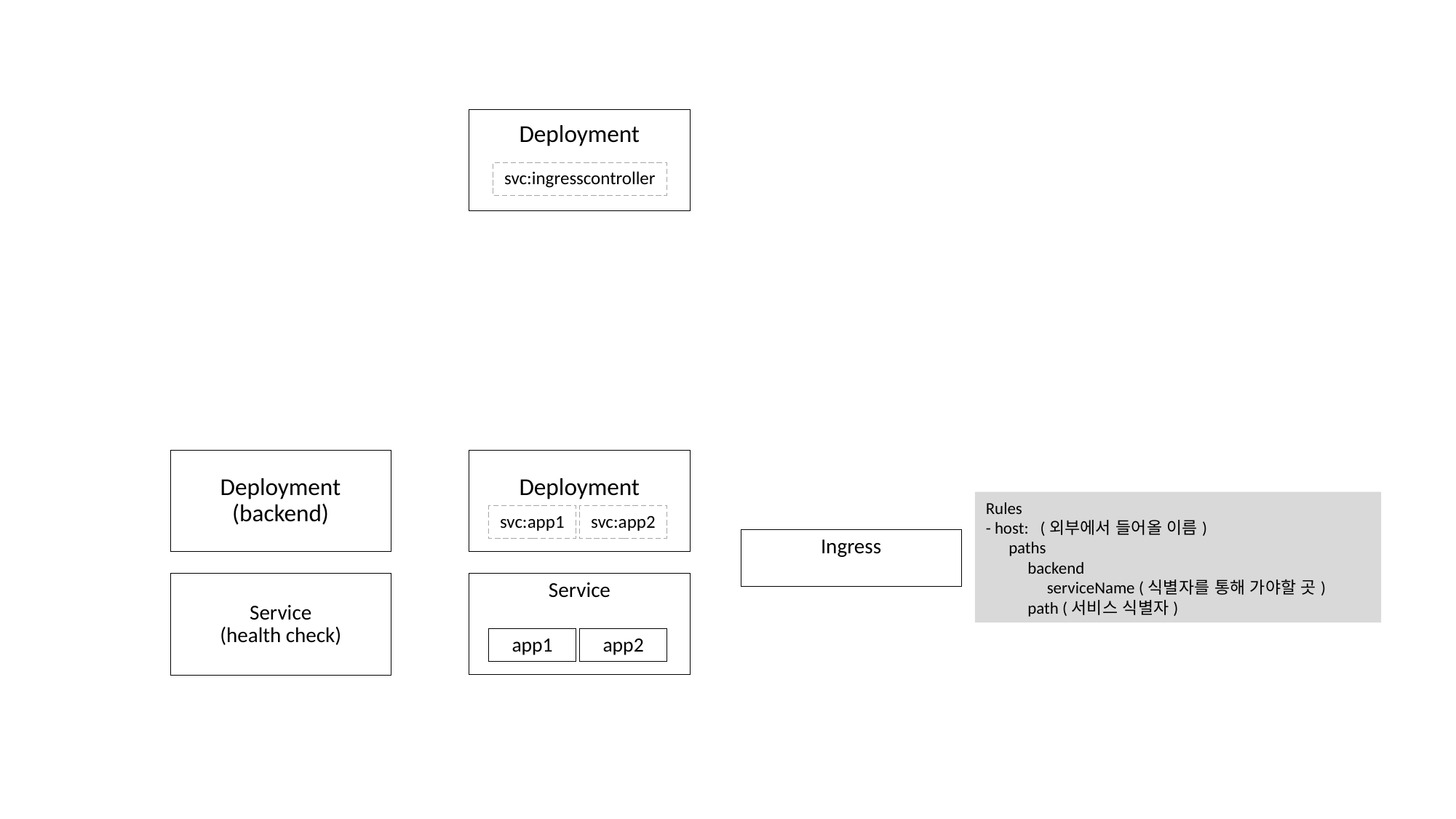

Deployment

svc:ingresscontroller
Deployment
(backend)
Deployment

Rules
- host:   (외부에서 들어올 이름)
      paths
           backend
                serviceName (식별자를 통해 가야할 곳)
           path (서비스 식별자)
svc:app1
svc:app2
Ingress
# Service (health check)
Service
app1
app2